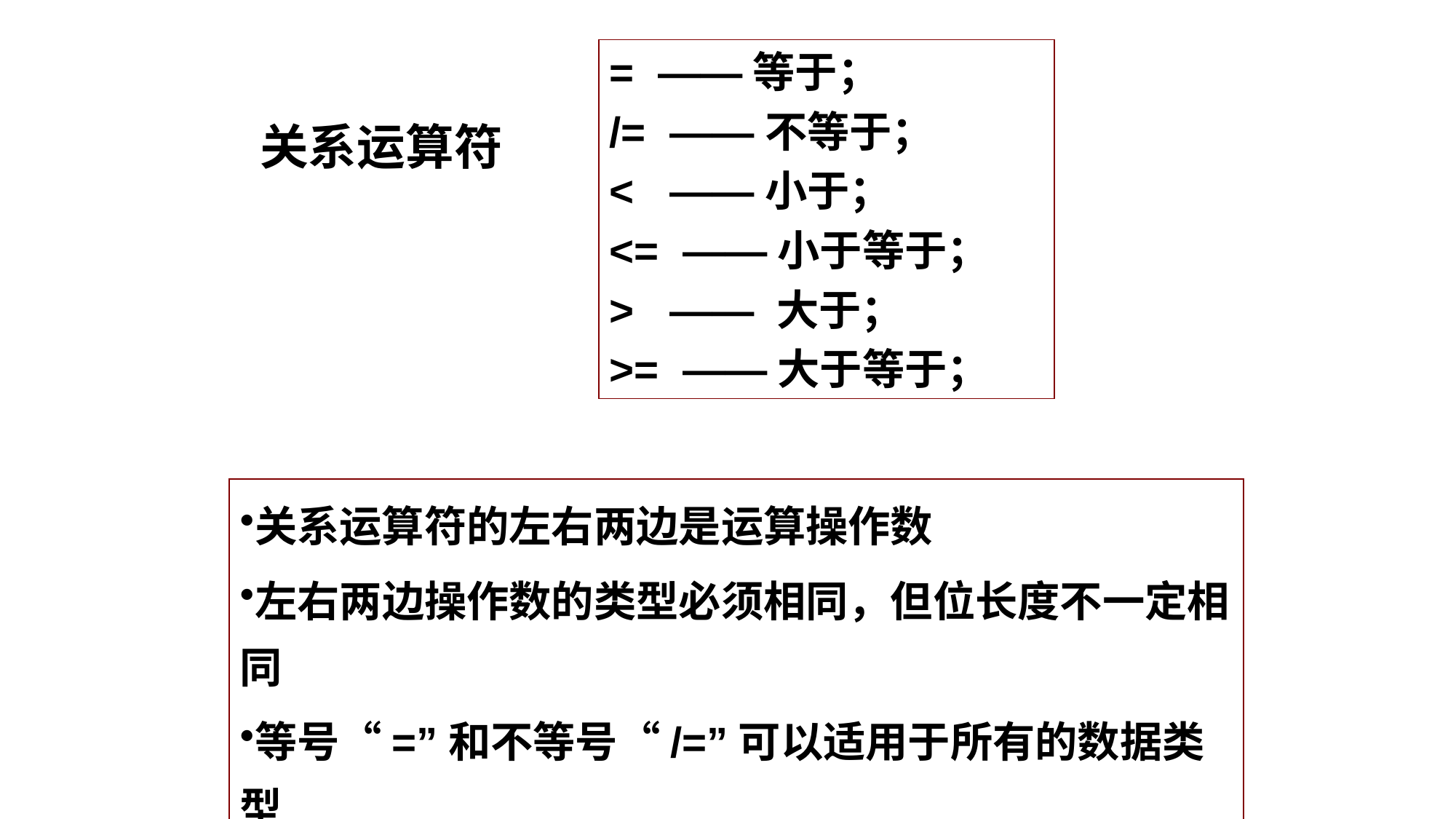

=  ——等于；
/=  ——不等于；
<   ——小于；
<=  ——小于等于；
>   —— 大于；
>=  ——大于等于；
关系运算符
关系运算符的左右两边是运算操作数
左右两边操作数的类型必须相同，但位长度不一定相同
等号“=”和不等号“/=”可以适用于所有的数据类型